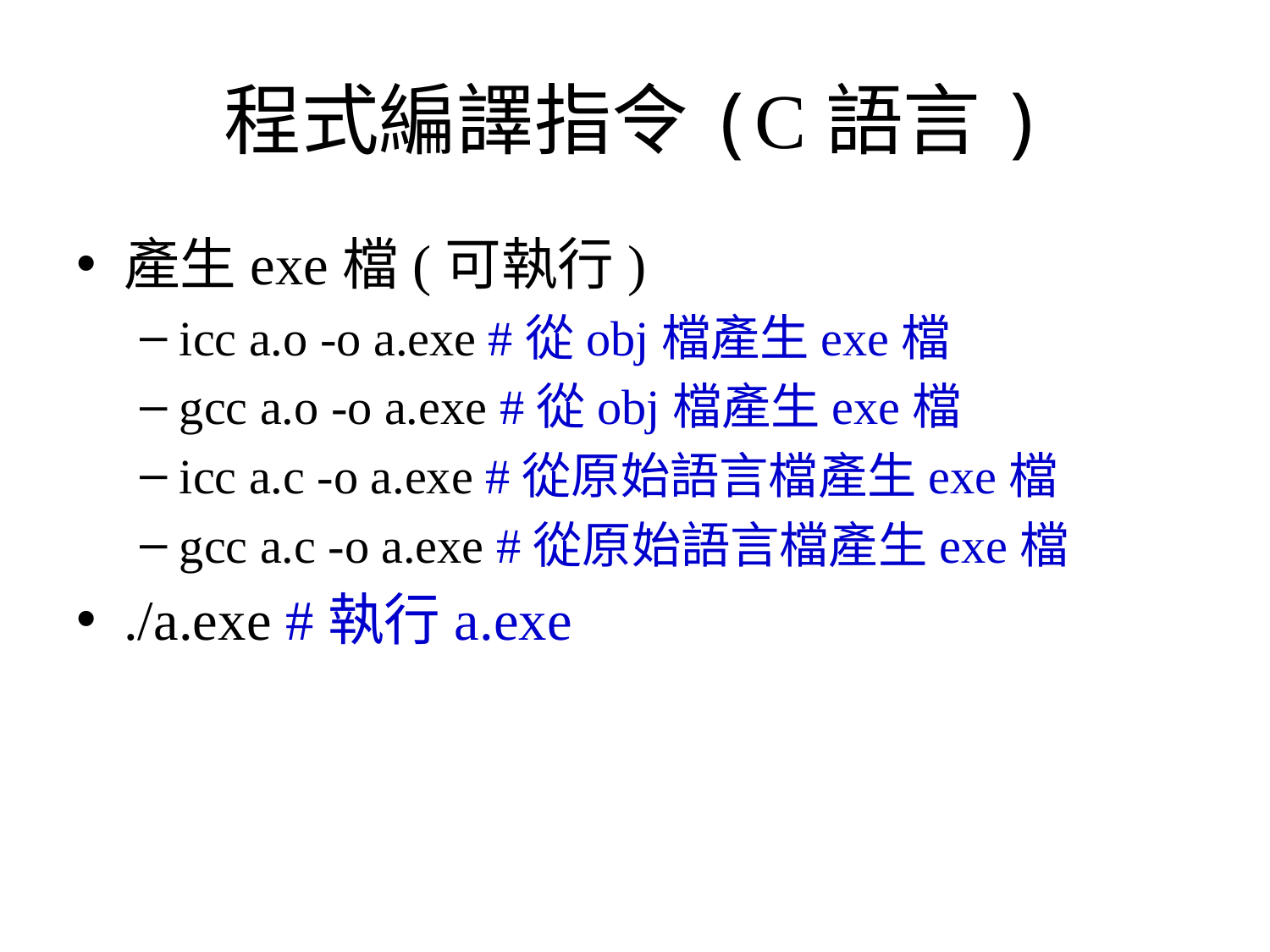

# 程式編譯指令(C語言)
產生exe檔(可執行)
icc a.o -o a.exe #從obj檔產生exe檔
gcc a.o -o a.exe #從obj檔產生exe檔
icc a.c -o a.exe #從原始語言檔產生exe檔
gcc a.c -o a.exe #從原始語言檔產生exe檔
./a.exe #執行a.exe